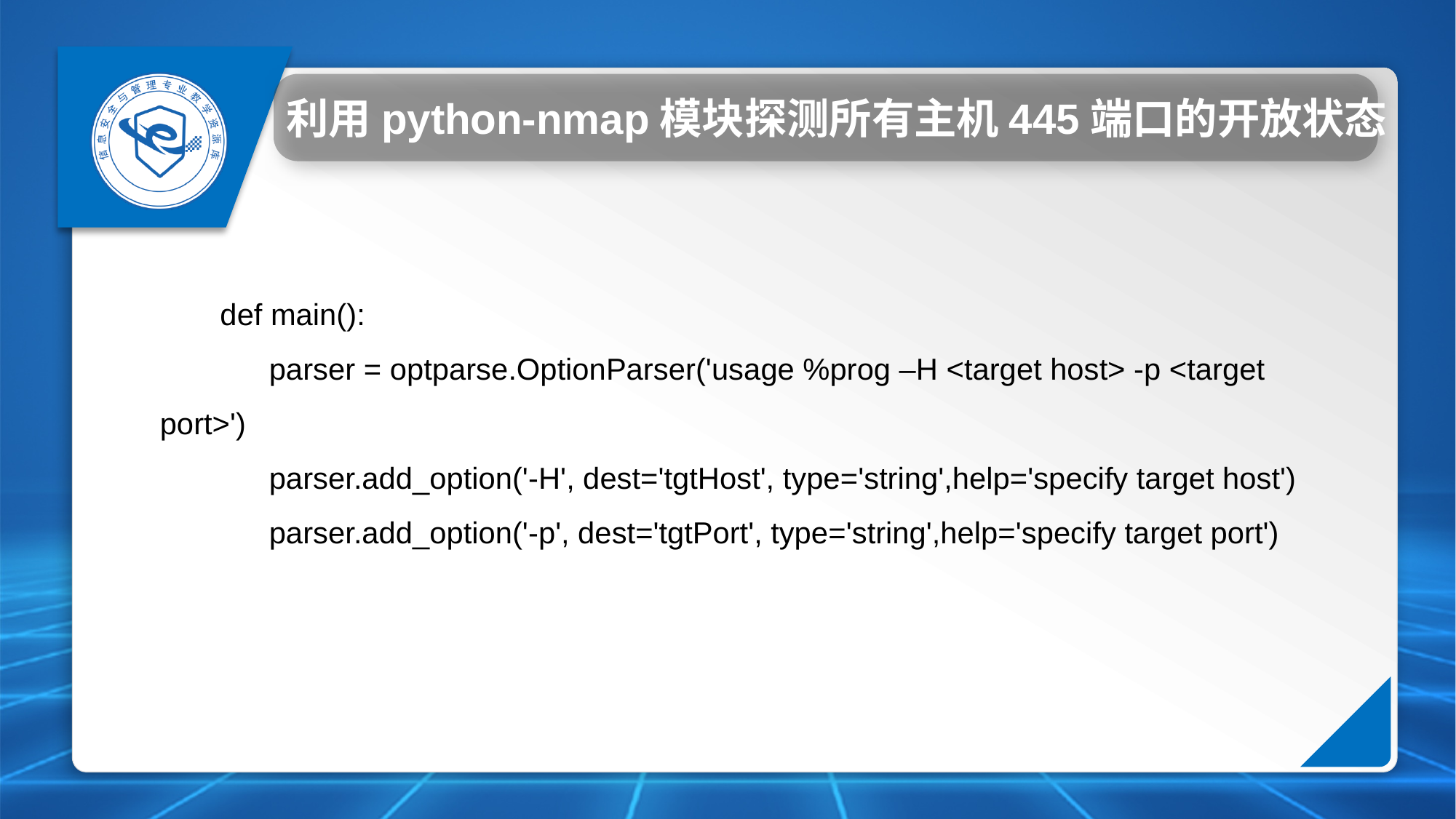

利用python-nmap模块探测所有主机445端口的开放状态
def main():
	parser = optparse.OptionParser('usage %prog –H <target host> -p <target port>')
	parser.add_option('-H', dest='tgtHost', type='string',help='specify target host')
	parser.add_option('-p', dest='tgtPort', type='string',help='specify target port')